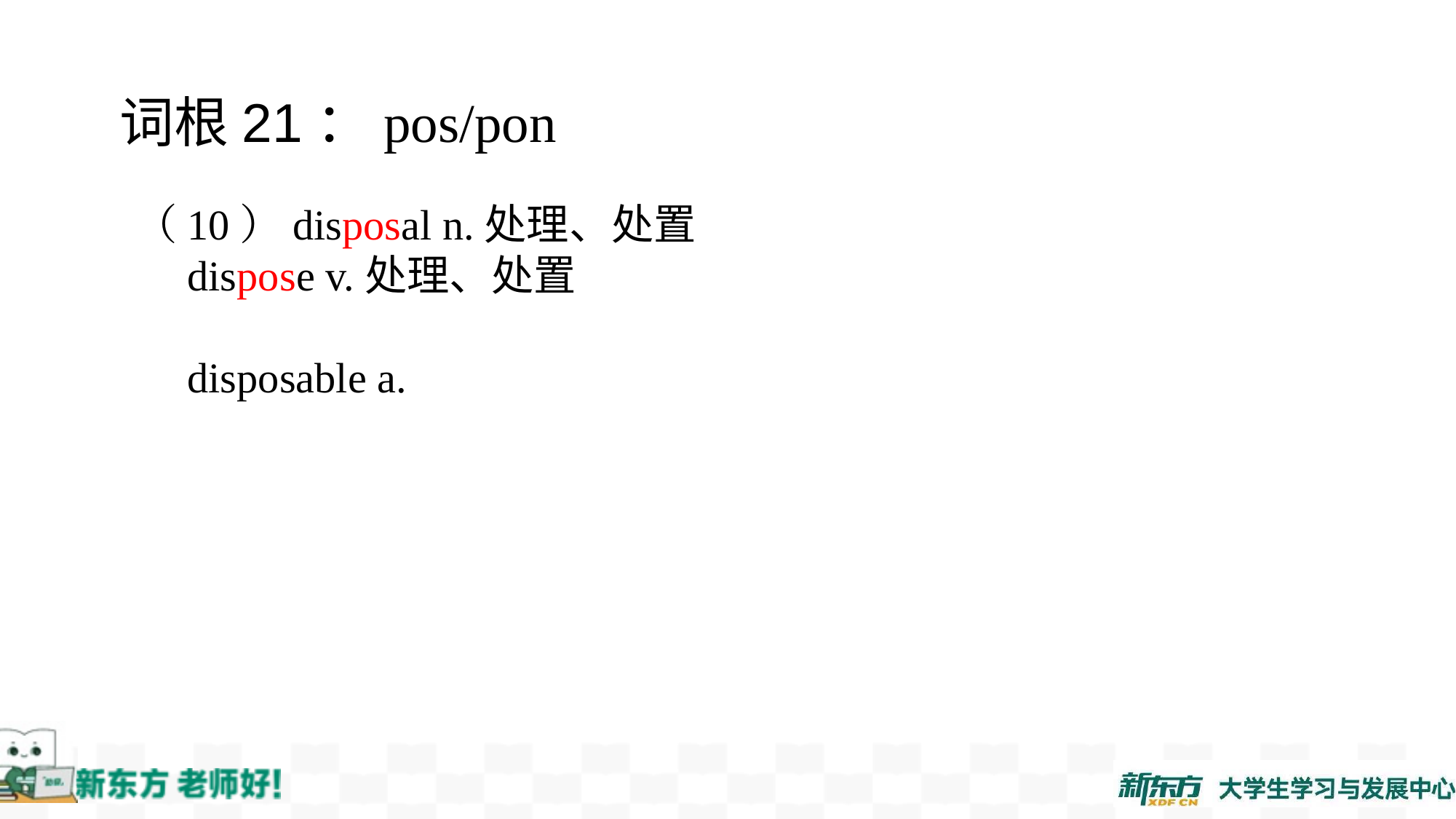

词根21：pos/pon
（10）disposal n.处理、处置
     dispose v.处理、处置

     disposable a.